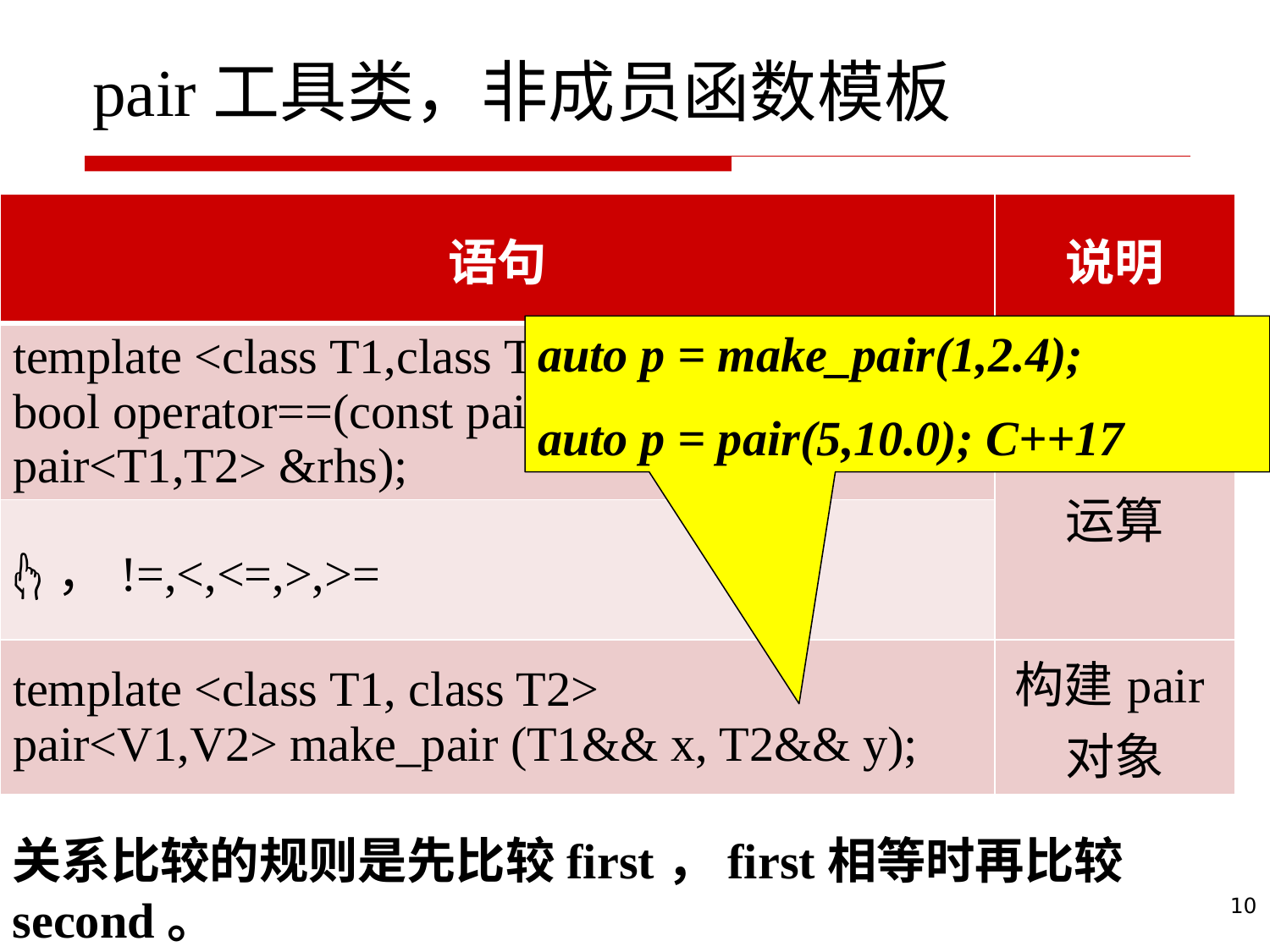

# pair工具类，非成员函数模板

| 语句 | 说明 |
| --- | --- |
| template <class T1,class T2> bool operator==(const pair<T1,T2> &lhs, const pair<T1,T2> &rhs); | 支持关系运算 |
| 👆，!=,<,<=,>,>= |  |
| template <class T1, class T2> pair<V1,V2> make\_pair (T1&& x, T2&& y); | 构建pair对象 |
auto p = make_pair(1,2.4);
auto p = pair(5,10.0); C++17
关系比较的规则是先比较first，first相等时再比较second。
10